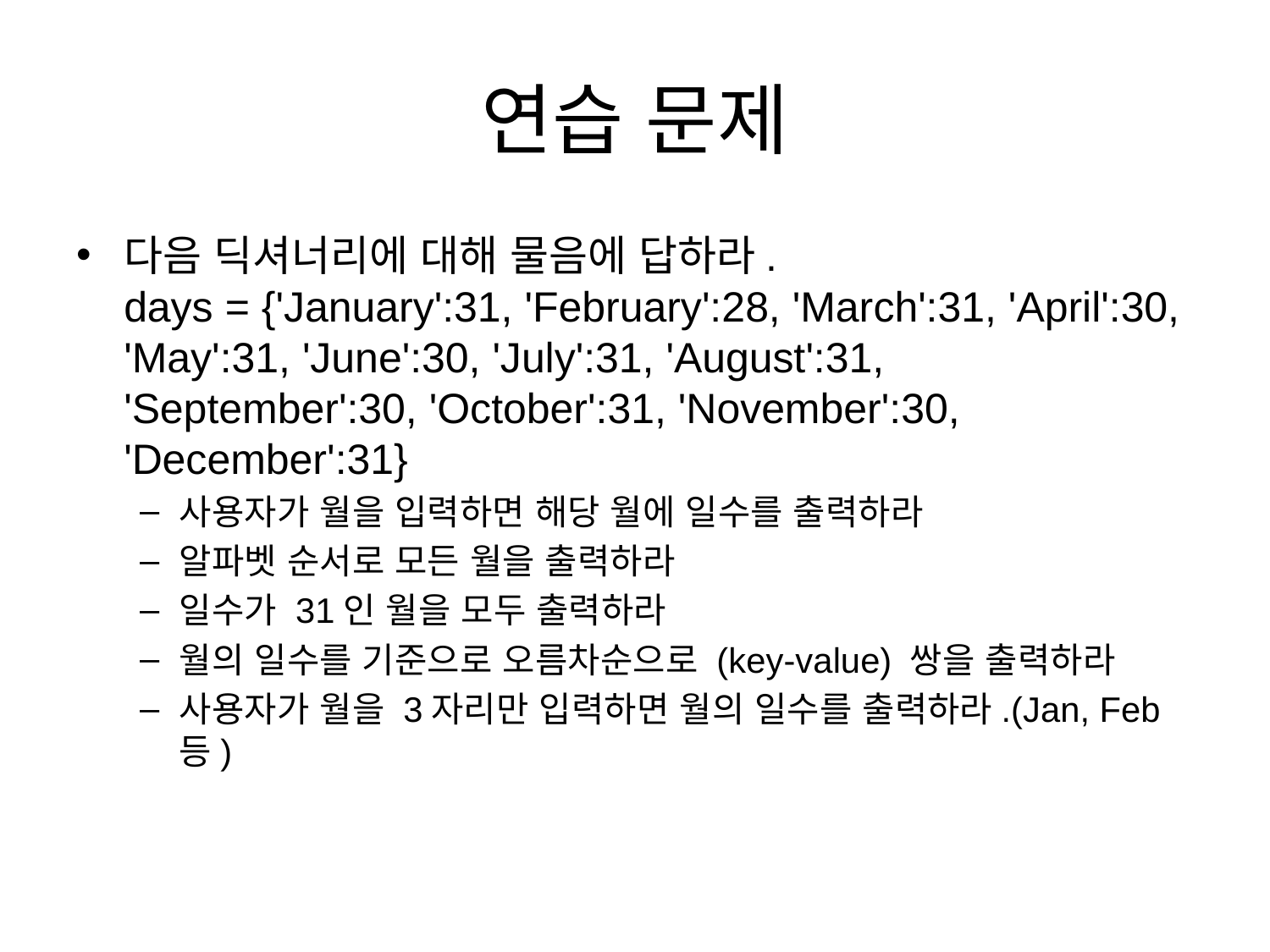

# 연습 문제
다음 딕셔너리에 대해 물음에 답하라.
days = {'January':31, 'February':28, 'March':31, 'April':30,
'May':31, 'June':30, 'July':31, 'August':31,
'September':30, 'October':31, 'November':30, 'December':31}
사용자가 월을 입력하면 해당 월에 일수를 출력하라
알파벳 순서로 모든 월을 출력하라
일수가 31인 월을 모두 출력하라
월의 일수를 기준으로 오름차순으로 (key-value) 쌍을 출력하라
사용자가 월을 3자리만 입력하면 월의 일수를 출력하라.(Jan, Feb 등)